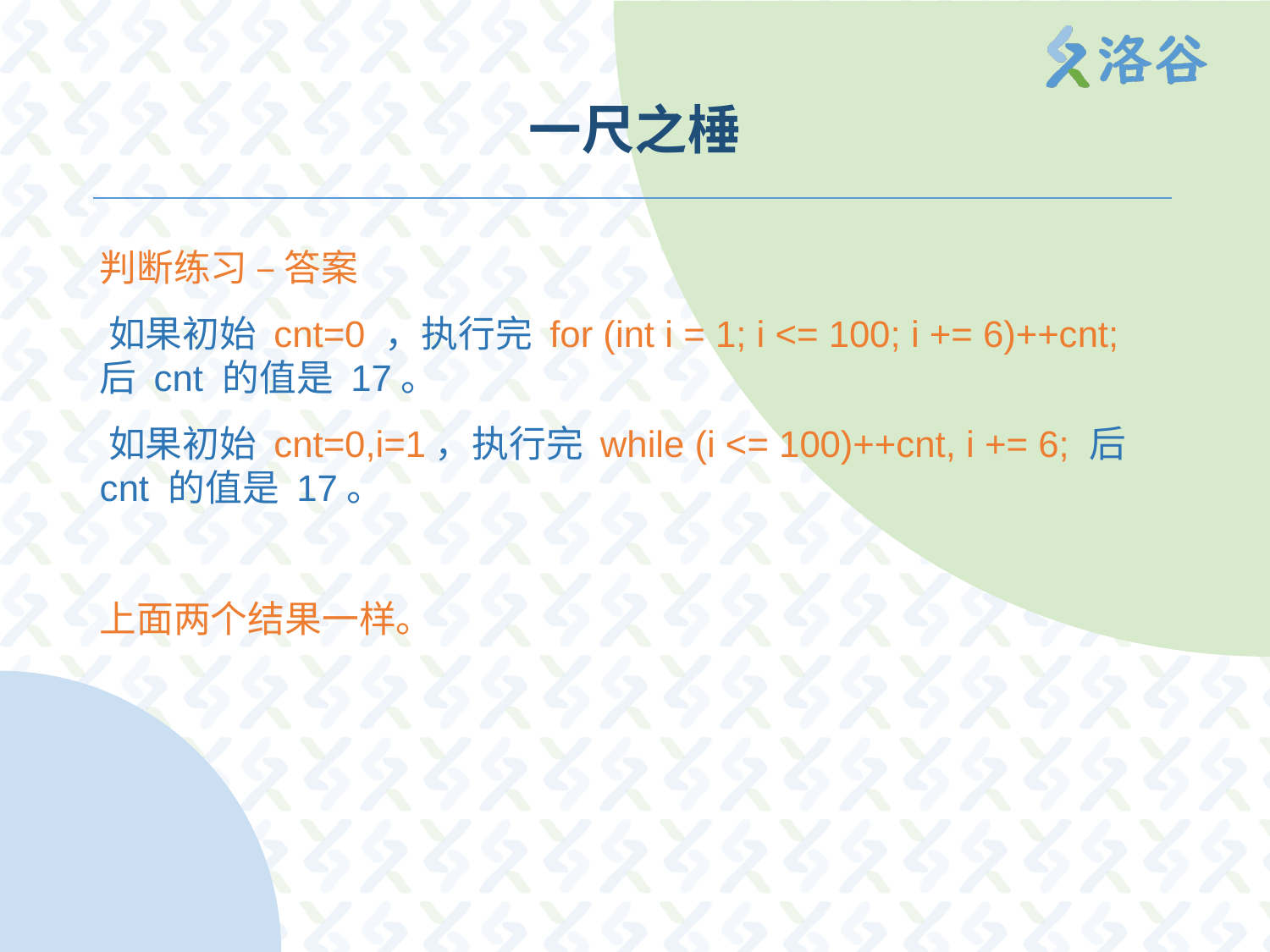

# 一尺之棰
判断练习 – 答案
​如果初始 cnt=0 ，执行完 for (int i = 1; i <= 100; i += 6)++cnt; 后 cnt 的值是 17。
​如果初始 cnt=0,i=1，执行完 while (i <= 100)++cnt, i += 6; 后 cnt 的值是 17。

上面两个结果一样。